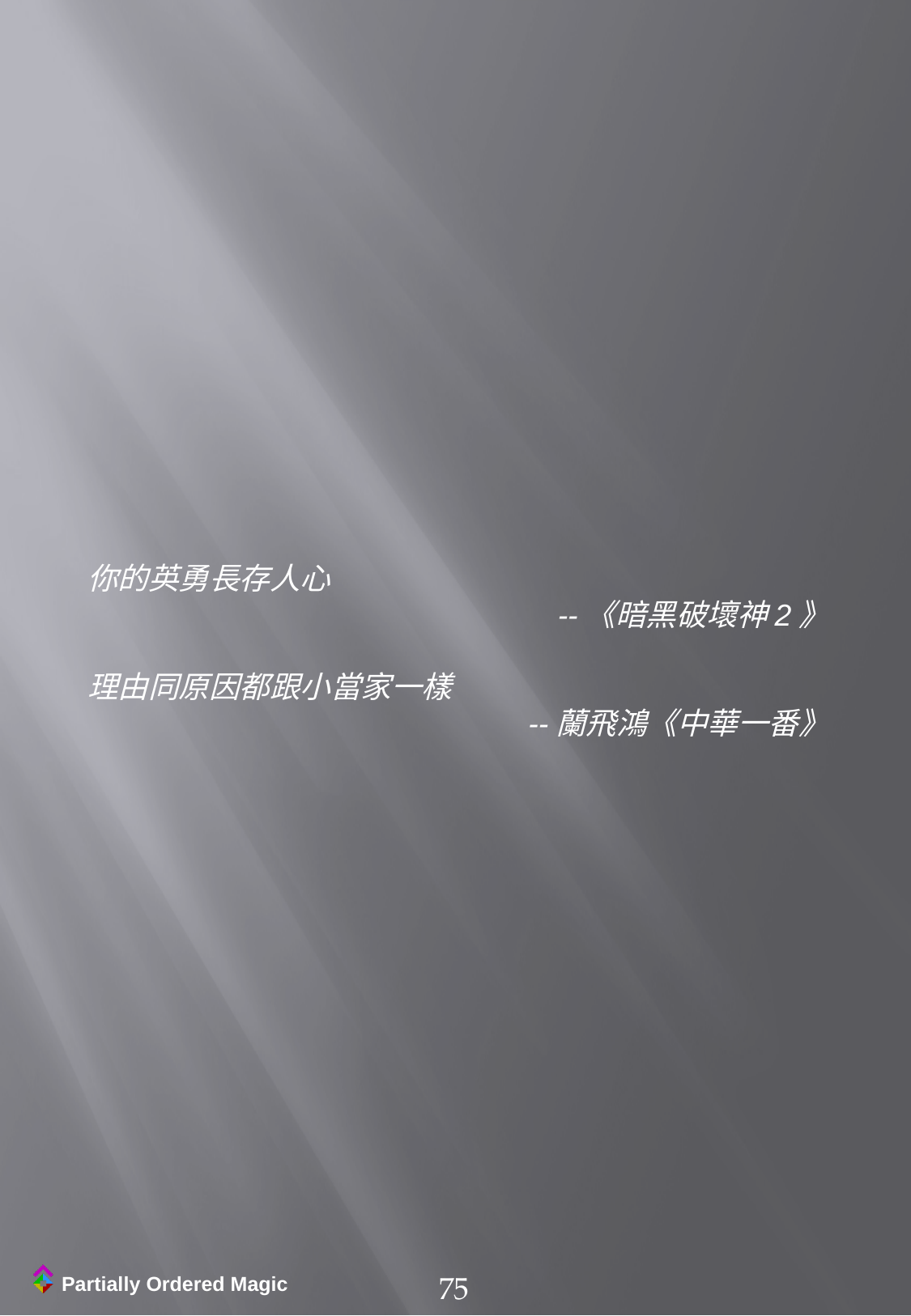

#

你的英勇長存人心
--《暗黑破壞神2》
理由同原因都跟小當家一樣
--蘭飛鴻《中華一番》